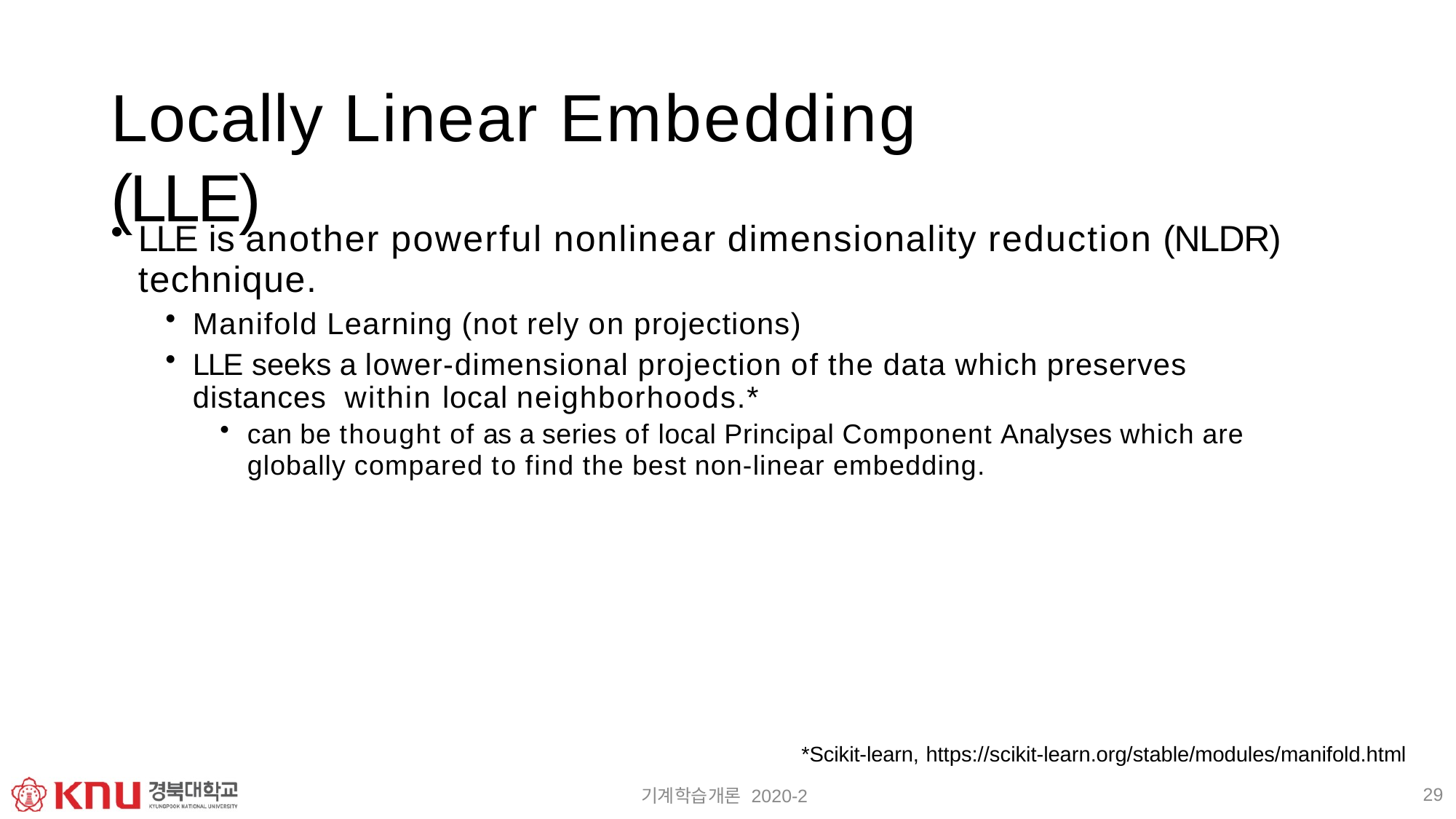

# Locally Linear Embedding (LLE)
LLE is another powerful nonlinear dimensionality reduction (NLDR)
technique.
Manifold Learning (not rely on projections)
LLE seeks a lower-dimensional projection of the data which preserves distances  within local neighborhoods.*
can be thought of as a series of local Principal Component Analyses which are
globally compared to find the best non-linear embedding.
*Scikit-learn, https://scikit-learn.org/stable/modules/manifold.html
29
기계학습개론 2020-2